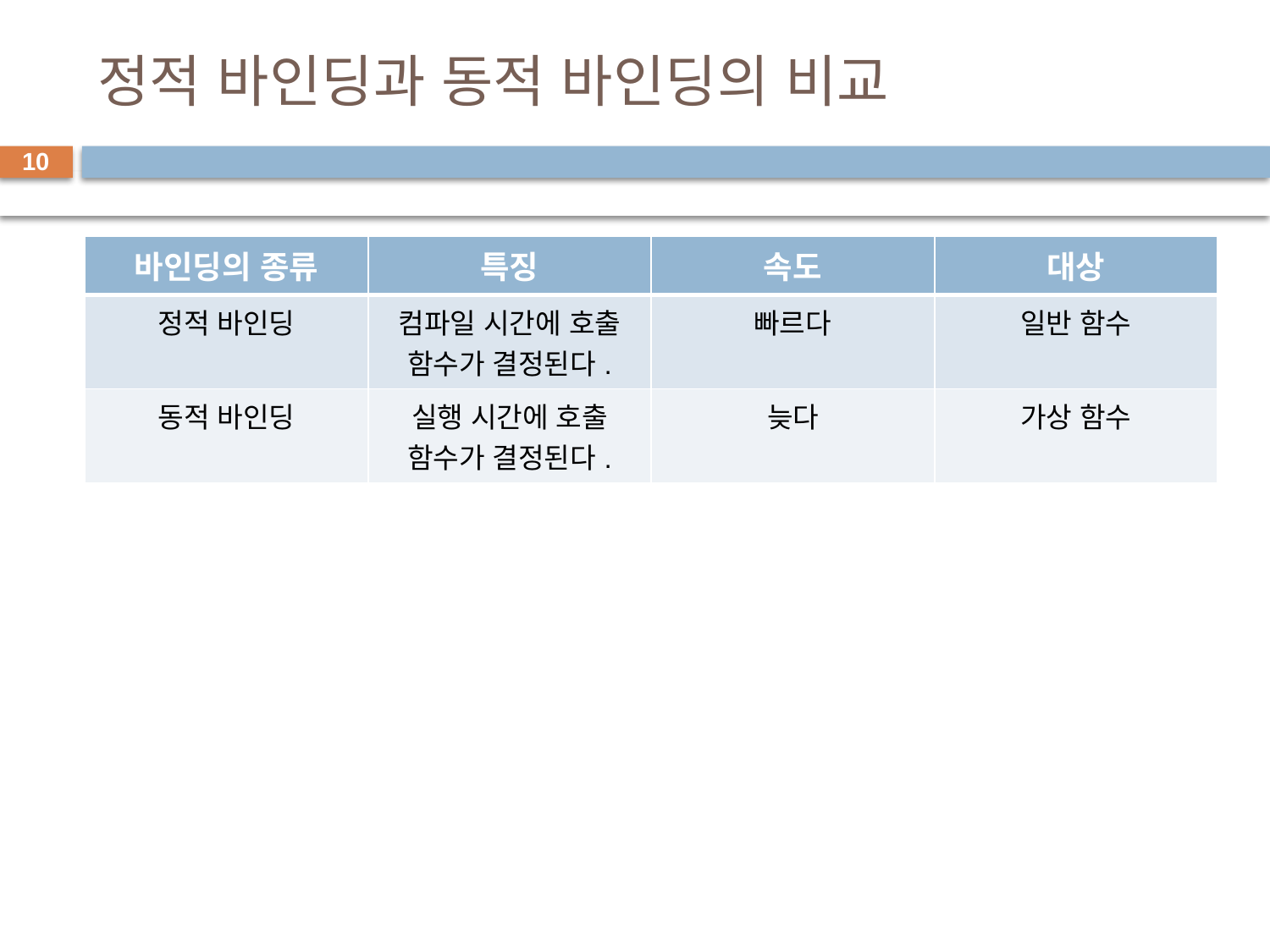

# 정적 바인딩과 동적 바인딩의 비교
10
| 바인딩의 종류 | 특징 | 속도 | 대상 |
| --- | --- | --- | --- |
| 정적 바인딩 | 컴파일 시간에 호출 함수가 결정된다. | 빠르다 | 일반 함수 |
| 동적 바인딩 | 실행 시간에 호출 함수가 결정된다. | 늦다 | 가상 함수 |